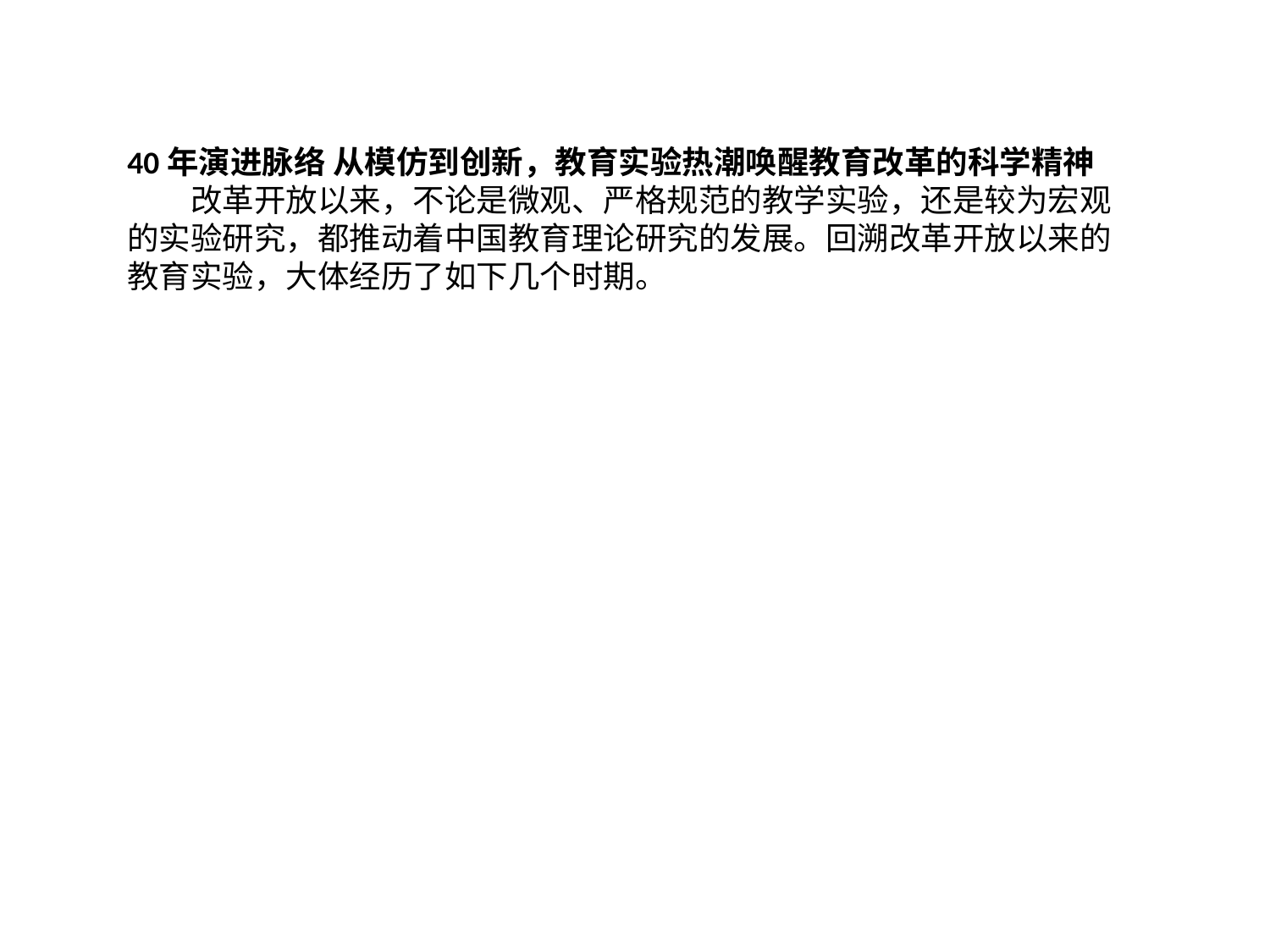

40年演进脉络 从模仿到创新，教育实验热潮唤醒教育改革的科学精神
　　改革开放以来，不论是微观、严格规范的教学实验，还是较为宏观的实验研究，都推动着中国教育理论研究的发展。回溯改革开放以来的教育实验，大体经历了如下几个时期。